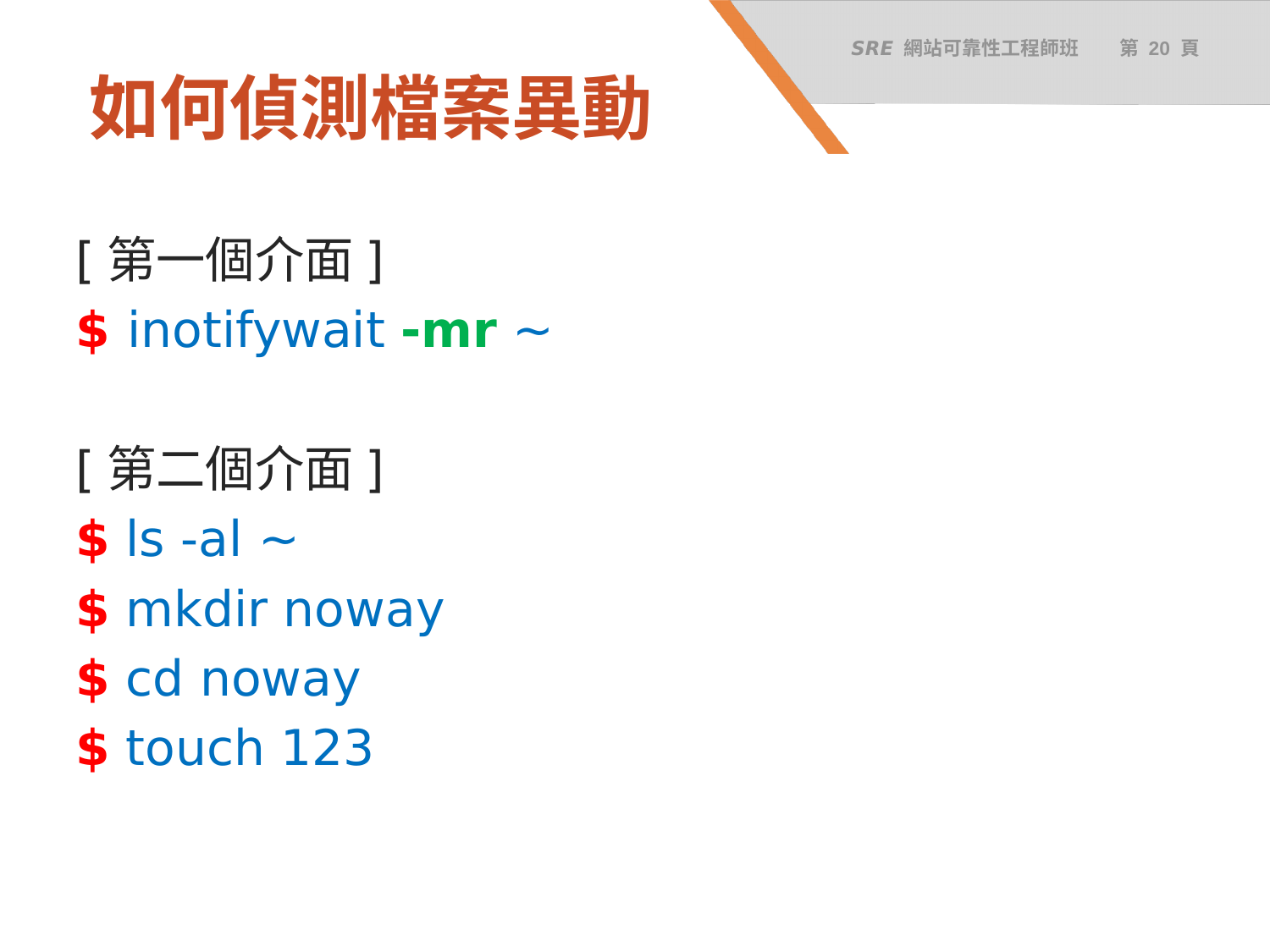

SRE 網站可靠性工程師班
第 20 頁
# 如何偵測檔案異動
[第一個介面]
$ inotifywait -mr ~

[第二個介面]
$ ls -al ~
$ mkdir noway
$ cd noway
$ touch 123